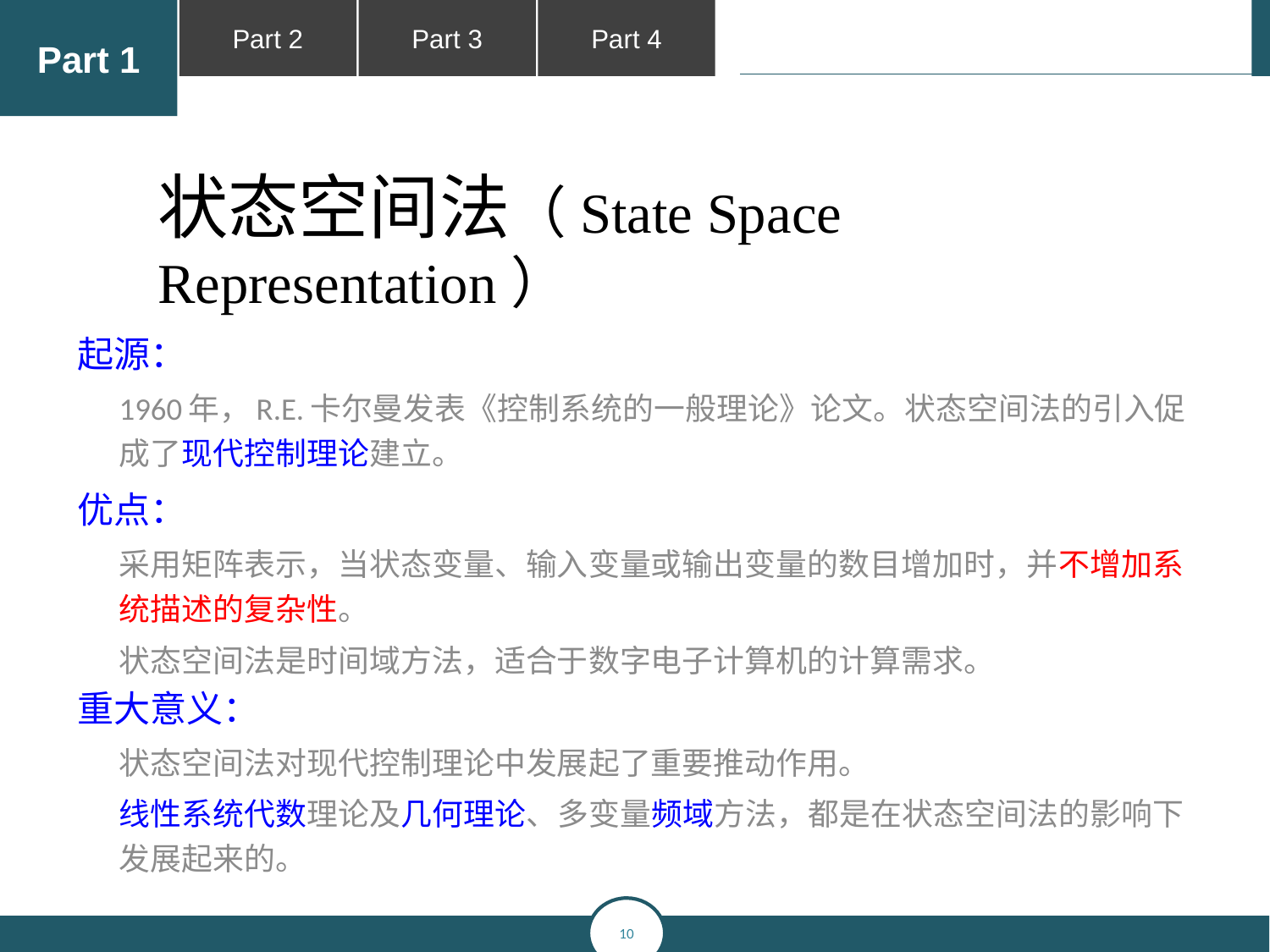

# 状态空间法（State Space Representation）
起源：
1960年，R.E.卡尔曼发表《控制系统的一般理论》论文。状态空间法的引入促成了现代控制理论建立。
优点：
采用矩阵表示，当状态变量、输入变量或输出变量的数目增加时，并不增加系统描述的复杂性。
状态空间法是时间域方法，适合于数字电子计算机的计算需求。
重大意义：
状态空间法对现代控制理论中发展起了重要推动作用。
线性系统代数理论及几何理论、多变量频域方法，都是在状态空间法的影响下发展起来的。